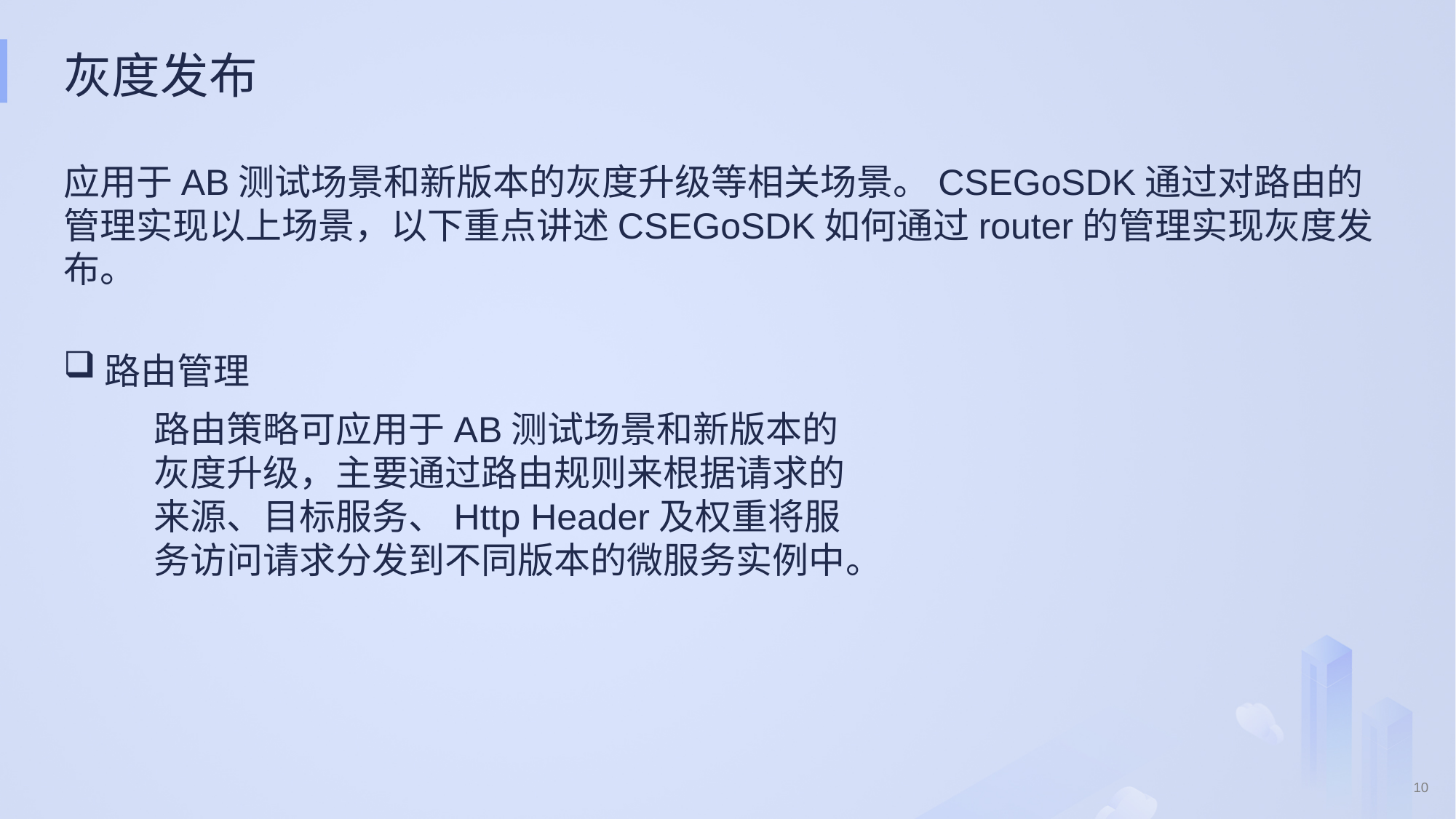

# 灰度发布
应用于AB测试场景和新版本的灰度升级等相关场景。CSEGoSDK通过对路由的管理实现以上场景，以下重点讲述CSEGoSDK如何通过router的管理实现灰度发布。

路由管理

路由策略可应用于AB测试场景和新版本的灰度升级，主要通过路由规则来根据请求的来源、目标服务、Http Header及权重将服务访问请求分发到不同版本的微服务实例中。